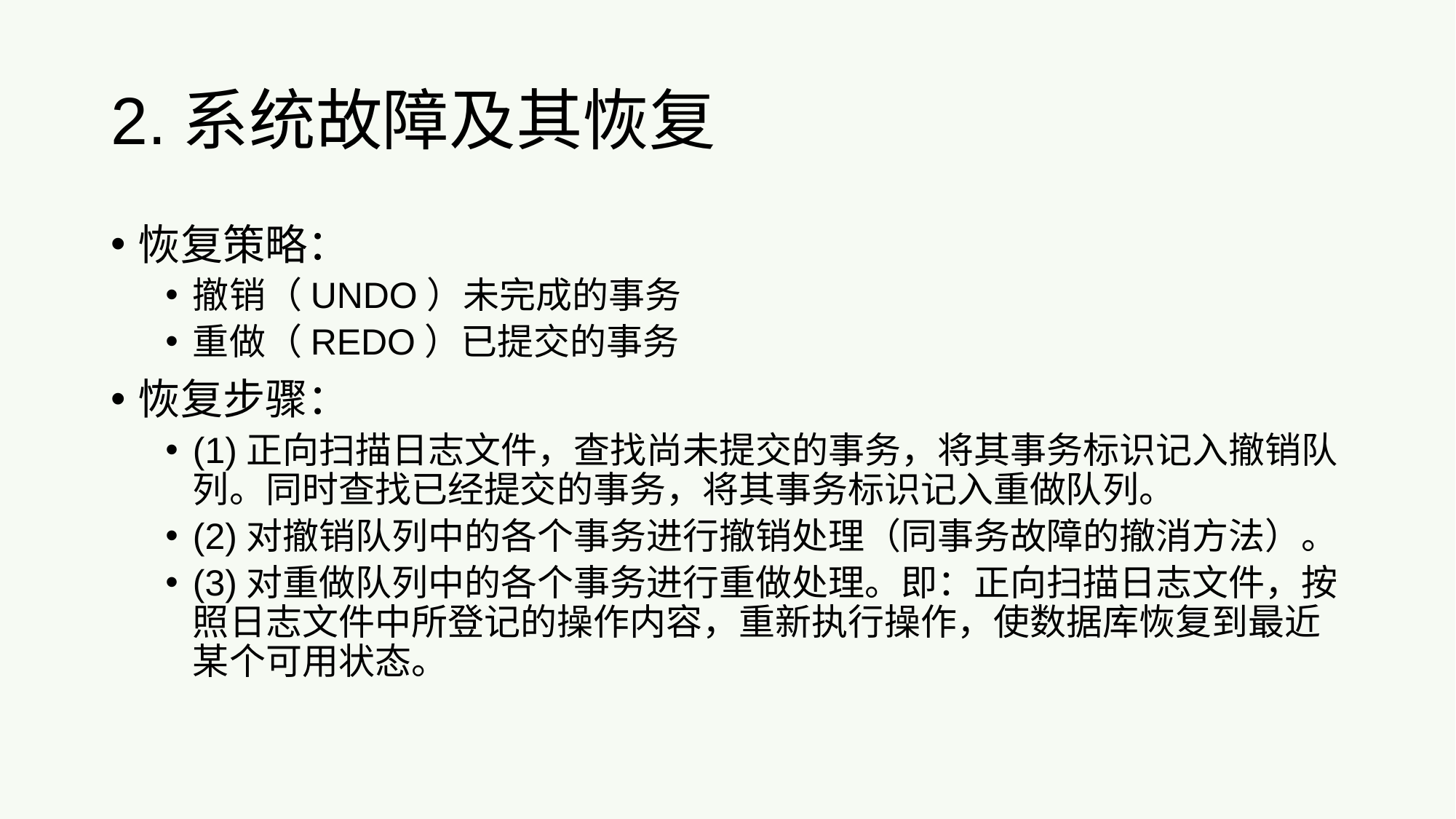

# 2.系统故障及其恢复
恢复策略：
撤销（UNDO）未完成的事务
重做（REDO）已提交的事务
恢复步骤：
(1)正向扫描日志文件，查找尚未提交的事务，将其事务标识记入撤销队列。同时查找已经提交的事务，将其事务标识记入重做队列。
(2)对撤销队列中的各个事务进行撤销处理（同事务故障的撤消方法）。
(3)对重做队列中的各个事务进行重做处理。即：正向扫描日志文件，按照日志文件中所登记的操作内容，重新执行操作，使数据库恢复到最近某个可用状态。